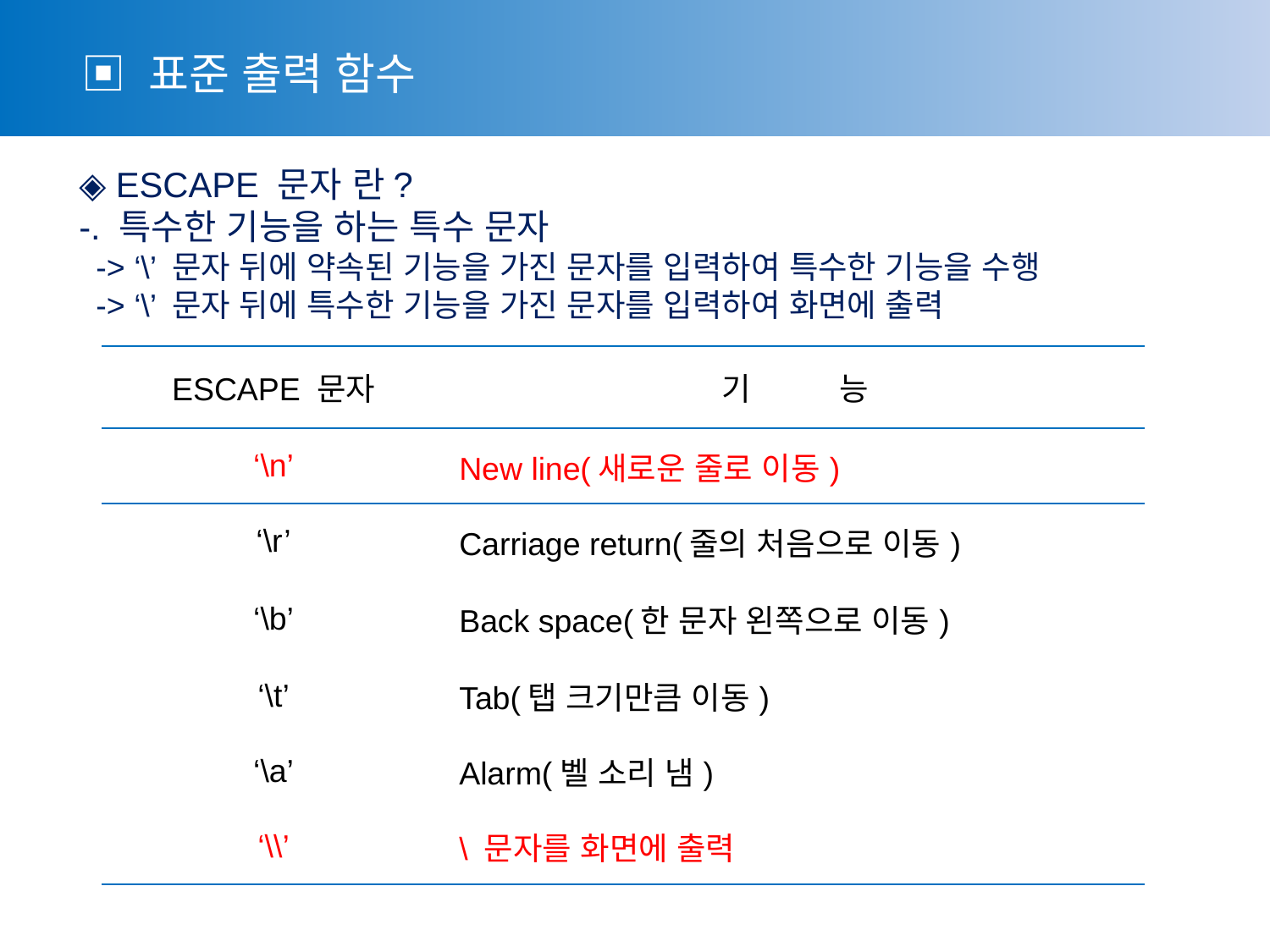

▣ 표준 출력 함수
 ◈ ESCAPE 문자 란?
 -. 특수한 기능을 하는 특수 문자
   -> ‘\’ 문자 뒤에 약속된 기능을 가진 문자를 입력하여 특수한 기능을 수행
   -> ‘\’ 문자 뒤에 특수한 기능을 가진 문자를 입력하여 화면에 출력
| ESCAPE 문자 | 기 능 |
| --- | --- |
| ‘\n’ | New line(새로운 줄로 이동) |
| ‘\r’ | Carriage return(줄의 처음으로 이동) |
| ‘\b’ | Back space(한 문자 왼쪽으로 이동) |
| ‘\t’ | Tab(탭 크기만큼 이동) |
| ‘\a’ | Alarm(벨 소리 냄) |
| ‘\\’ | \ 문자를 화면에 출력 |